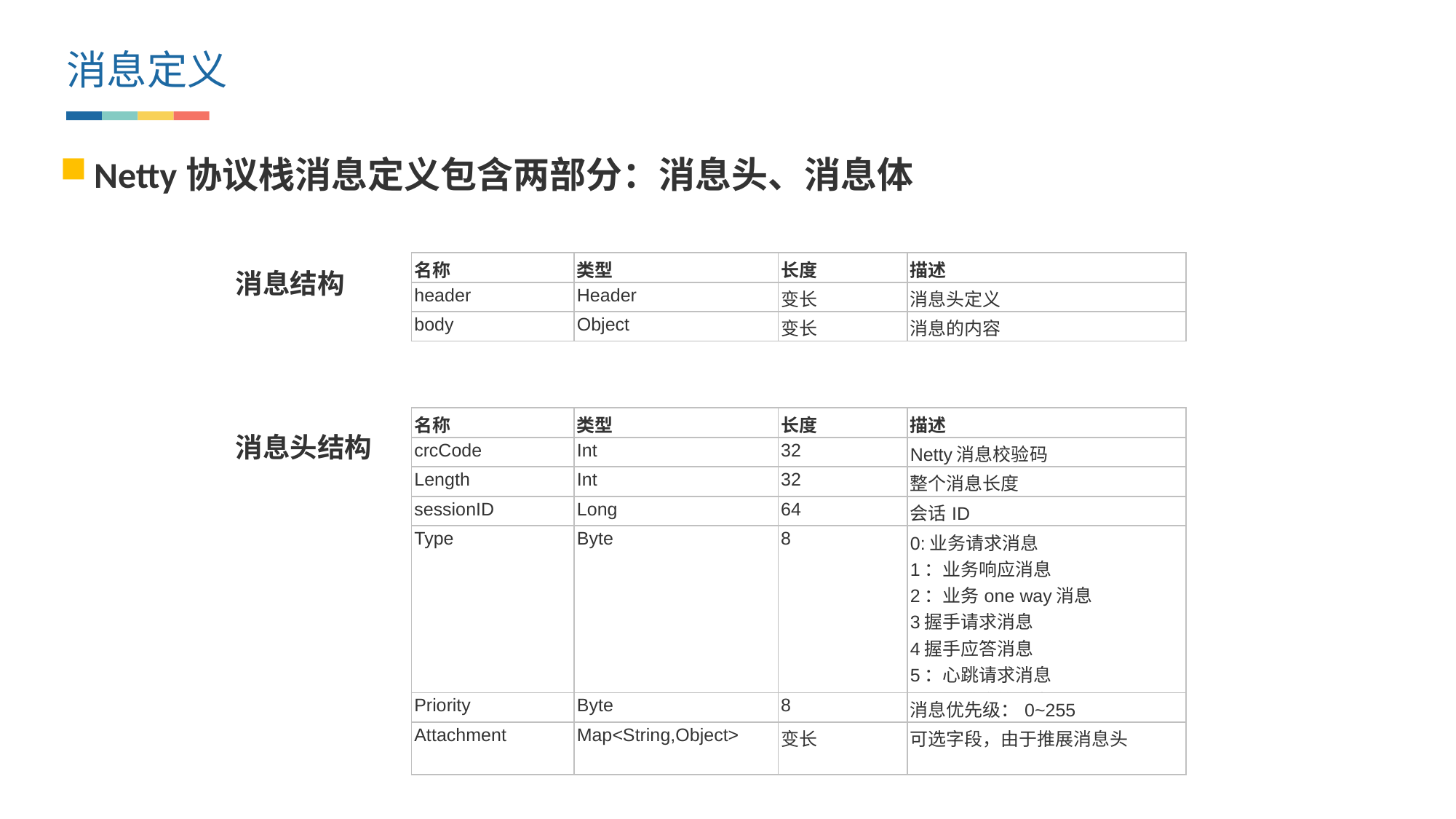

消息定义

Netty协议栈消息定义包含两部分：消息头、消息体
| 名称 | 类型 | 长度 | 描述 |
| --- | --- | --- | --- |
| header | Header | 变长 | 消息头定义 |
| body | Object | 变长 | 消息的内容 |
消息结构
| 名称 | 类型 | 长度 | 描述 |
| --- | --- | --- | --- |
| crcCode | Int | 32 | Netty消息校验码 |
| Length | Int | 32 | 整个消息长度 |
| sessionID | Long | 64 | 会话ID |
| Type | Byte | 8 | 0:业务请求消息 1：业务响应消息 2：业务one way消息 3握手请求消息 4握手应答消息 5：心跳请求消息 6：心跳应答消息 |
| Priority | Byte | 8 | 消息优先级：0~255 |
| Attachment | Map<String,Object> | 变长 | 可选字段，由于推展消息头 |
消息头结构